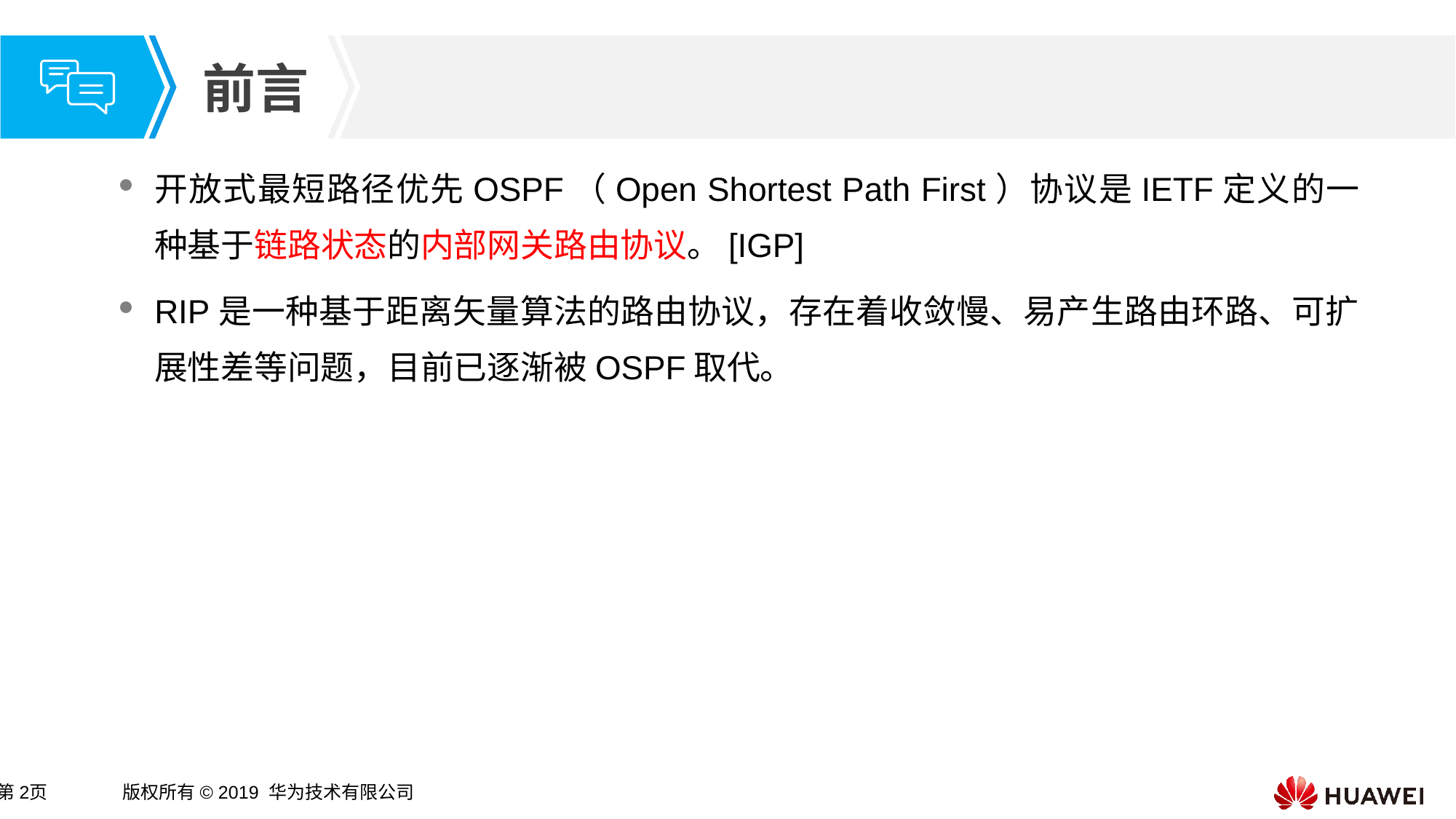

开放式最短路径优先OSPF（Open Shortest Path First）协议是IETF定义的一种基于链路状态的内部网关路由协议。[IGP]
RIP是一种基于距离矢量算法的路由协议，存在着收敛慢、易产生路由环路、可扩展性差等问题，目前已逐渐被OSPF取代。